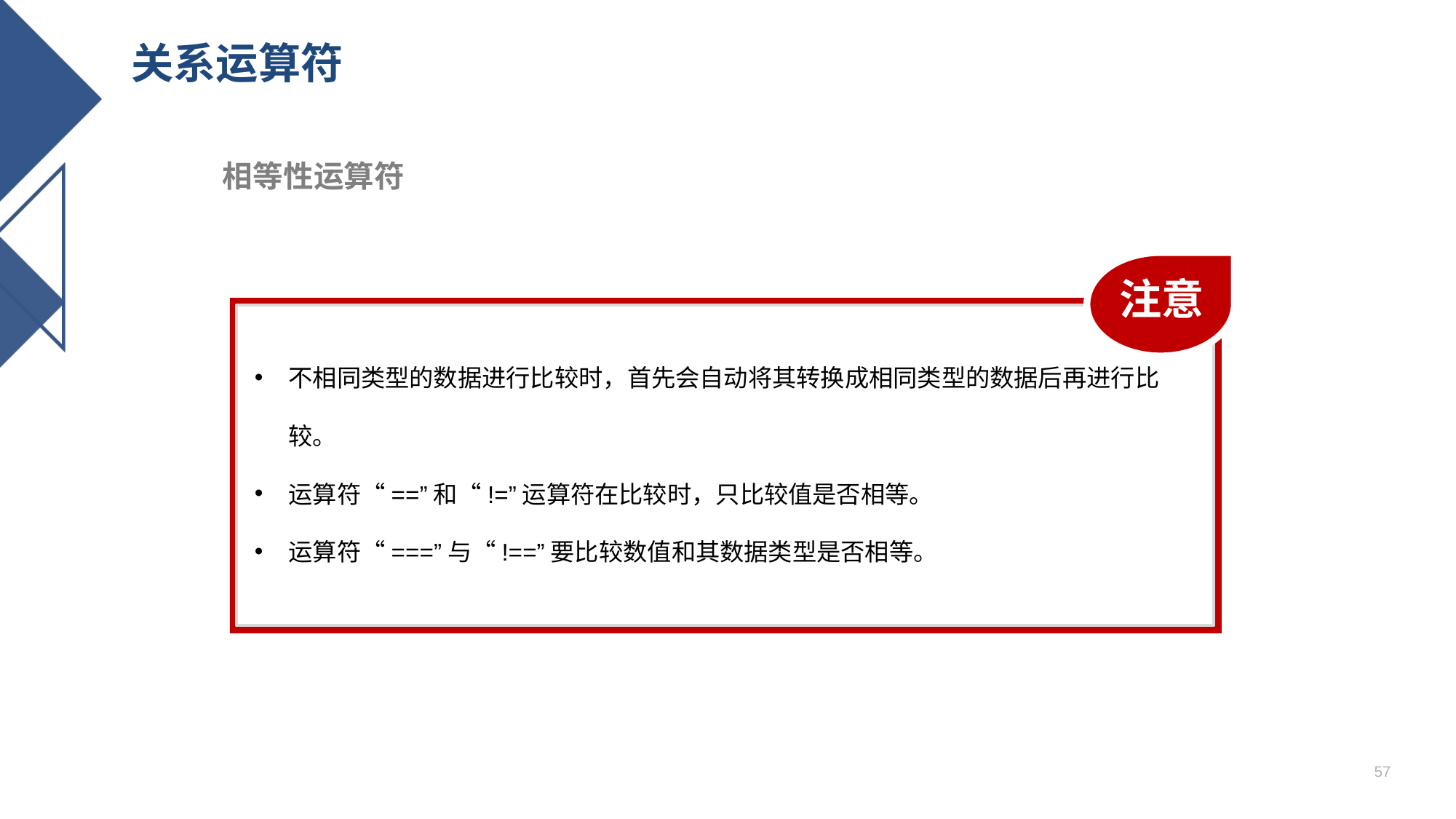

# 关系运算符
相等性运算符

注意

不相同类型的数据进行比较时，首先会自动将其转换成相同类型的数据后再进行比较。
运算符“==”和“!=”运算符在比较时，只比较值是否相等。
运算符“===”与“!==”要比较数值和其数据类型是否相等。
57